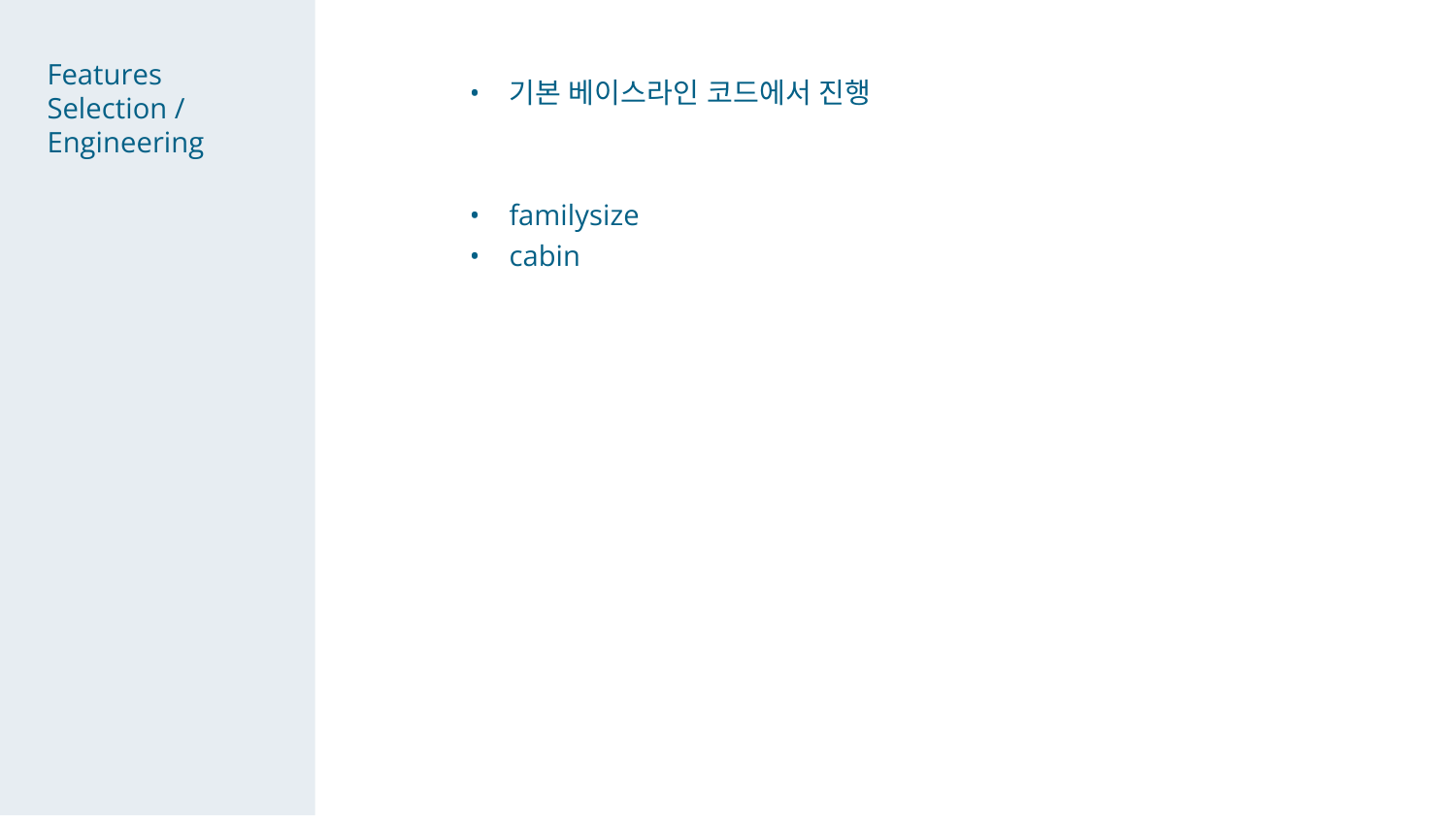

Features Selection / Engineering
기본 베이스라인 코드에서 진행

familysize
cabin